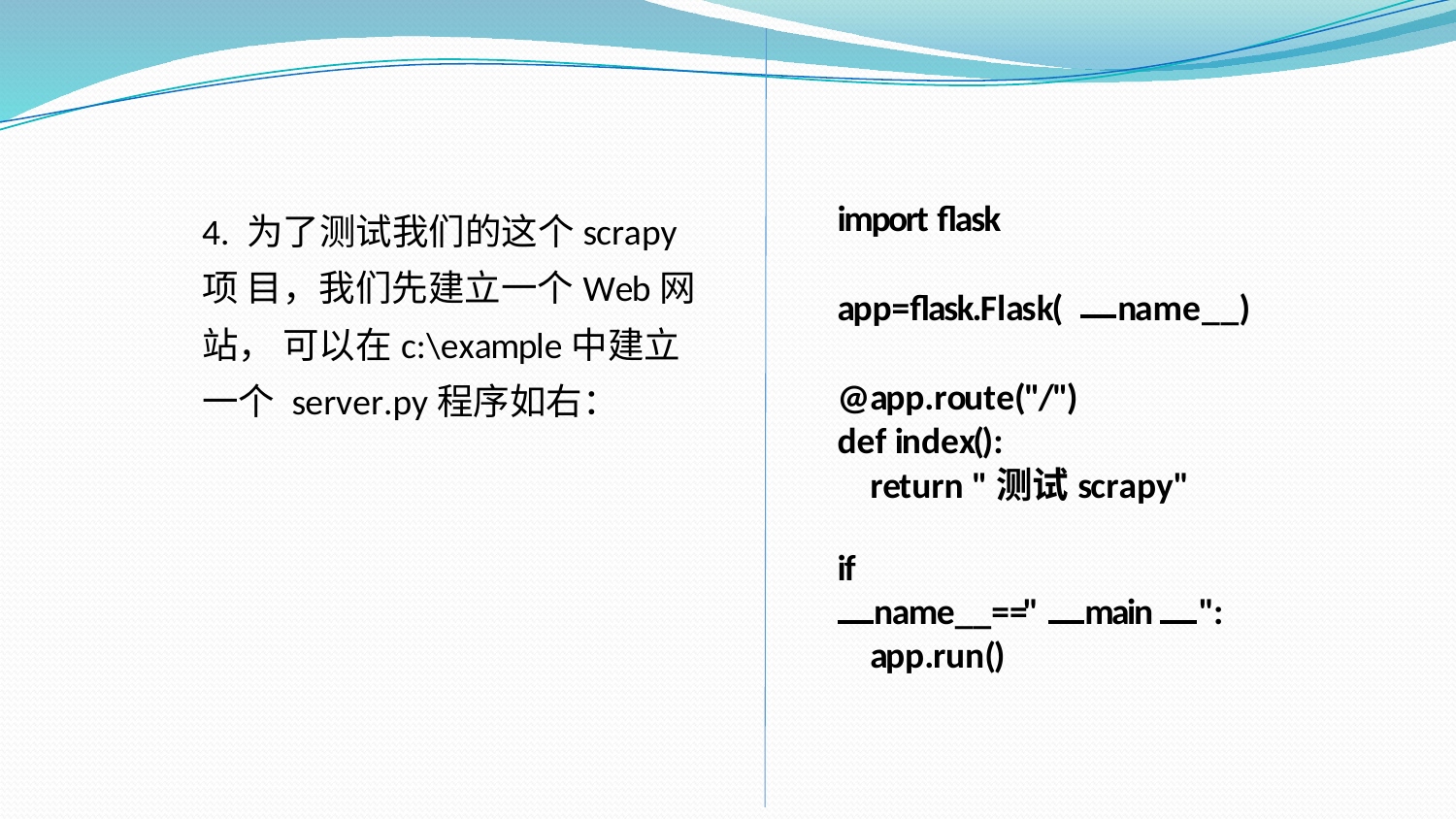

4. 为了测试我们的这个scrapy项 目，我们先建立一个Web网站， 可以在c:\example中建立一个 server.py程序如右：
import flask

app=flask.Flask(	name__)

@app.route("/")
def index():
return "测试scrapy"

if
name__=="
main	":

app.run()